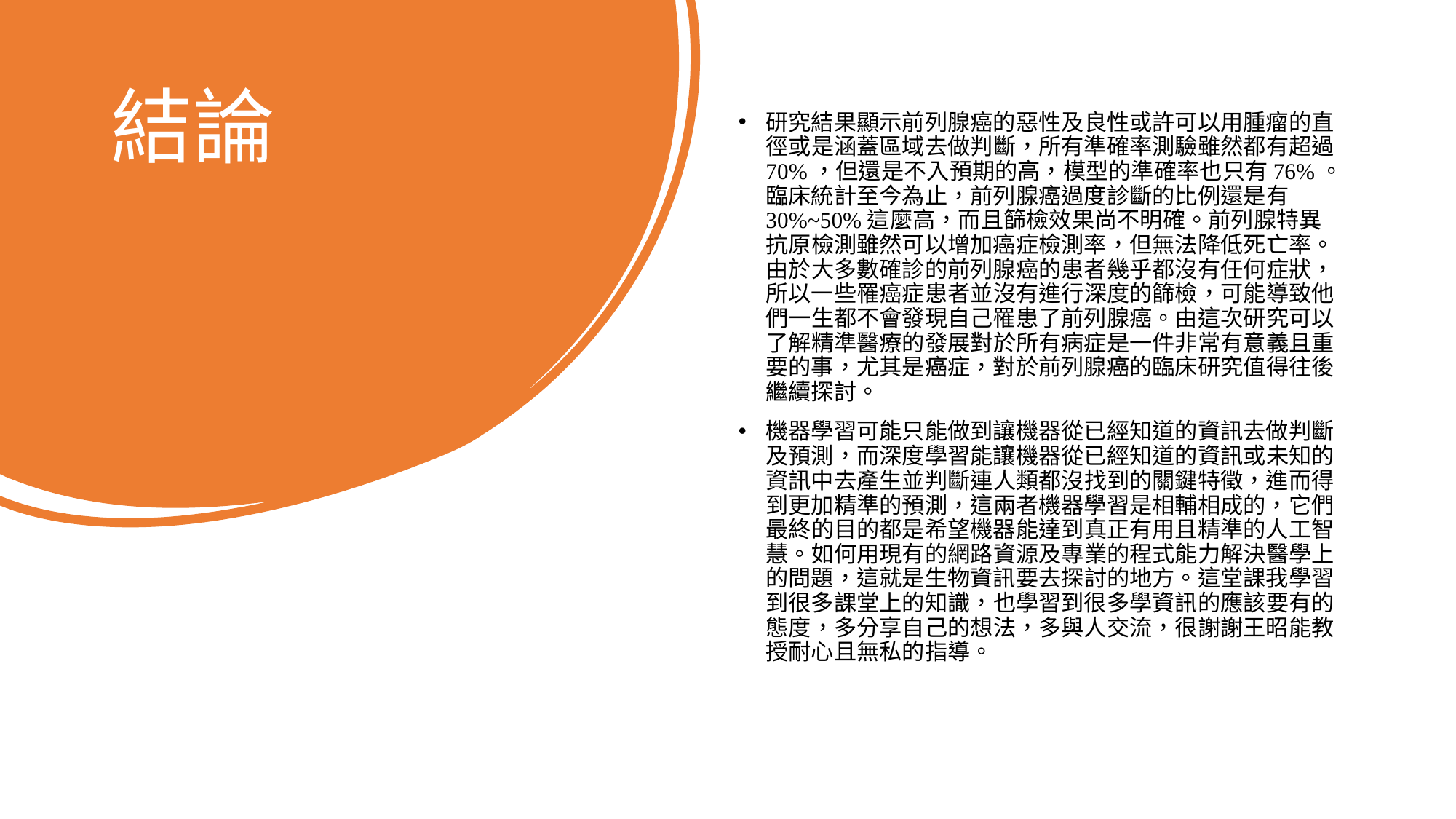

# 結論
研究結果顯示前列腺癌的惡性及良性或許可以用腫瘤的直徑或是涵蓋區域去做判斷，所有準確率測驗雖然都有超過70%，但還是不入預期的高，模型的準確率也只有76%。臨床統計至今為止，前列腺癌過度診斷的比例還是有30%~50%這麼高，而且篩檢效果尚不明確。前列腺特異抗原檢測雖然可以增加癌症檢測率，但無法降低死亡率。由於大多數確診的前列腺癌的患者幾乎都沒有任何症狀，所以一些罹癌症患者並沒有進行深度的篩檢，可能導致他們一生都不會發現自己罹患了前列腺癌。由這次研究可以了解精準醫療的發展對於所有病症是一件非常有意義且重要的事，尤其是癌症，對於前列腺癌的臨床研究值得往後繼續探討。
機器學習可能只能做到讓機器從已經知道的資訊去做判斷及預測，而深度學習能讓機器從已經知道的資訊或未知的資訊中去產生並判斷連人類都沒找到的關鍵特徵，進而得到更加精準的預測，這兩者機器學習是相輔相成的，它們最終的目的都是希望機器能達到真正有用且精準的人工智慧。如何用現有的網路資源及專業的程式能力解決醫學上的問題，這就是生物資訊要去探討的地方。這堂課我學習到很多課堂上的知識，也學習到很多學資訊的應該要有的態度，多分享自己的想法，多與人交流，很謝謝王昭能教授耐心且無私的指導。